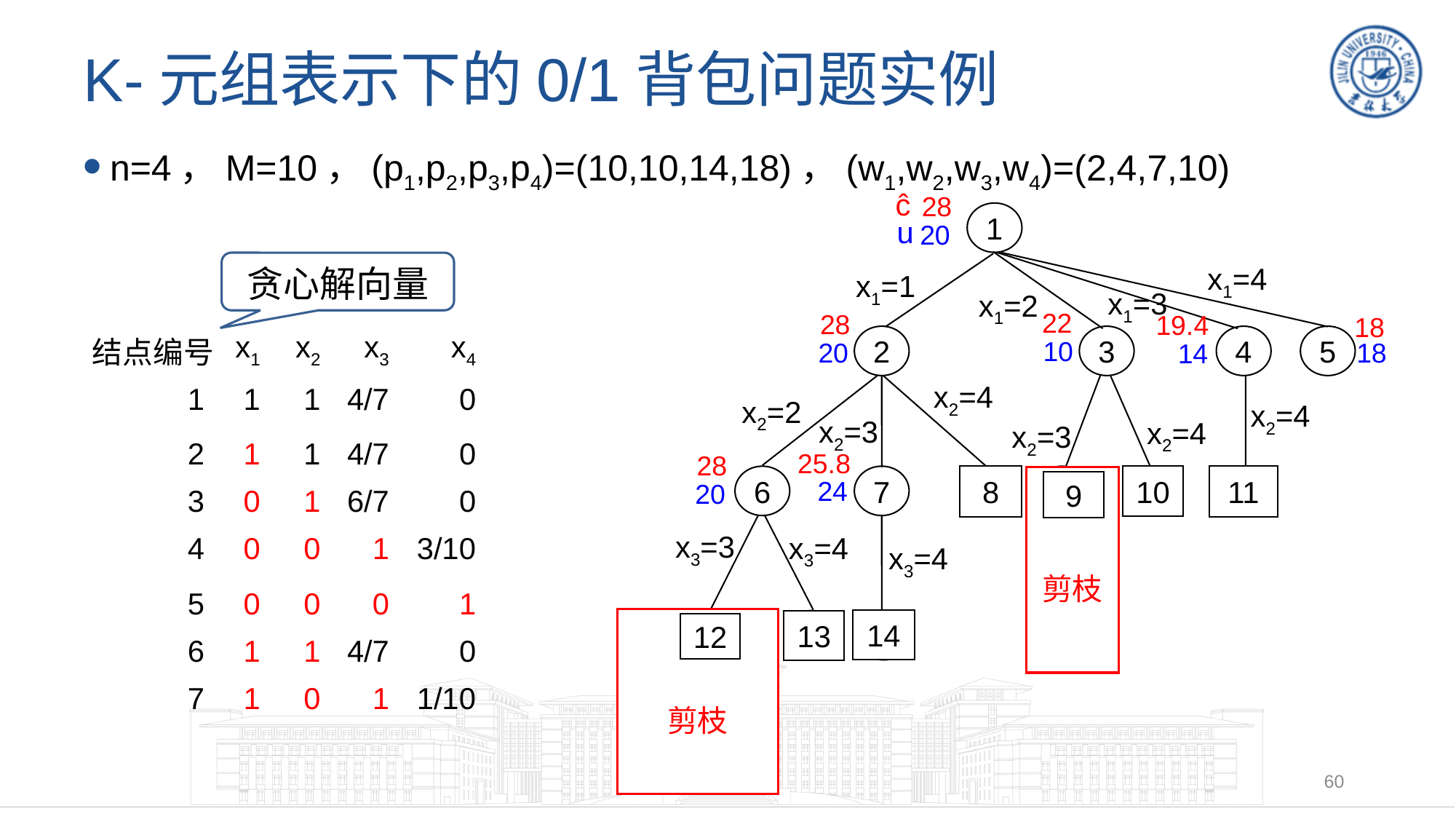

# K-元组表示下的0/1背包问题实例
n=4，M=10，(p1,p2,p3,p4)=(10,10,14,18)，(w1,w2,w3,w4)=(2,4,7,10)
ĉ
28
u
20
22
28
19.4
18
10
20
18
14
25.8
28
24
20
1

x1=4
x1=1
x1=3
x1=2
2
3
4
5
x2=4

x2=2
x2=4
x2=3
x2=4
x2=3
6
7
8
9
10
11

x3=3
x3=4
x3=4
x3=4
12
13
14
15

x4=4
16
贪心解向量
|  | x1 | x2 | x3 | x4 |
| --- | --- | --- | --- | --- |
| 1 | 1 | 1 | 4/7 | 0 |
| 2 | 1 | 1 | 4/7 | 0 |
| 3 | 0 | 1 | 6/7 | 0 |
| 4 | 0 | 0 | 1 | 3/10 |
| 5 | 0 | 0 | 0 | 1 |
| 6 | 1 | 1 | 4/7 | 0 |
| 7 | 1 | 0 | 1 | 1/10 |
结点编号
10
11

剪枝
9

剪枝
12
14
13
8
60